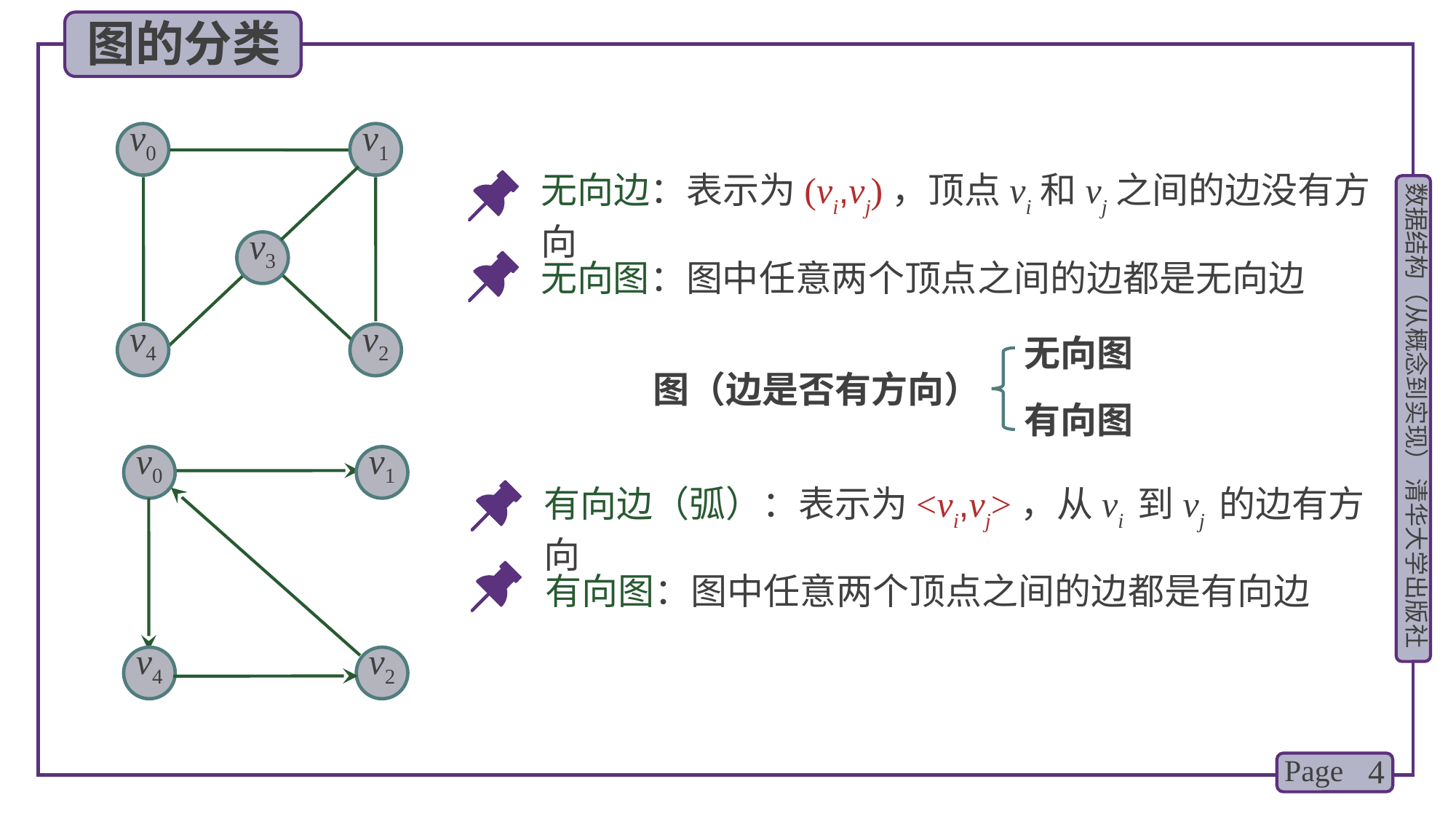

图的分类

v0
v1

无向边：表示为(vi,vj)，顶点vi和vj之间的边没有方向

v3
无向图：图中任意两个顶点之间的边都是无向边

v4
v2
无向图

图（边是否有方向）
有向图
v0
v1

有向边（弧）：表示为<vi,vj>，从vi 到vj 的边有方向

有向图：图中任意两个顶点之间的边都是有向边
v4
v2